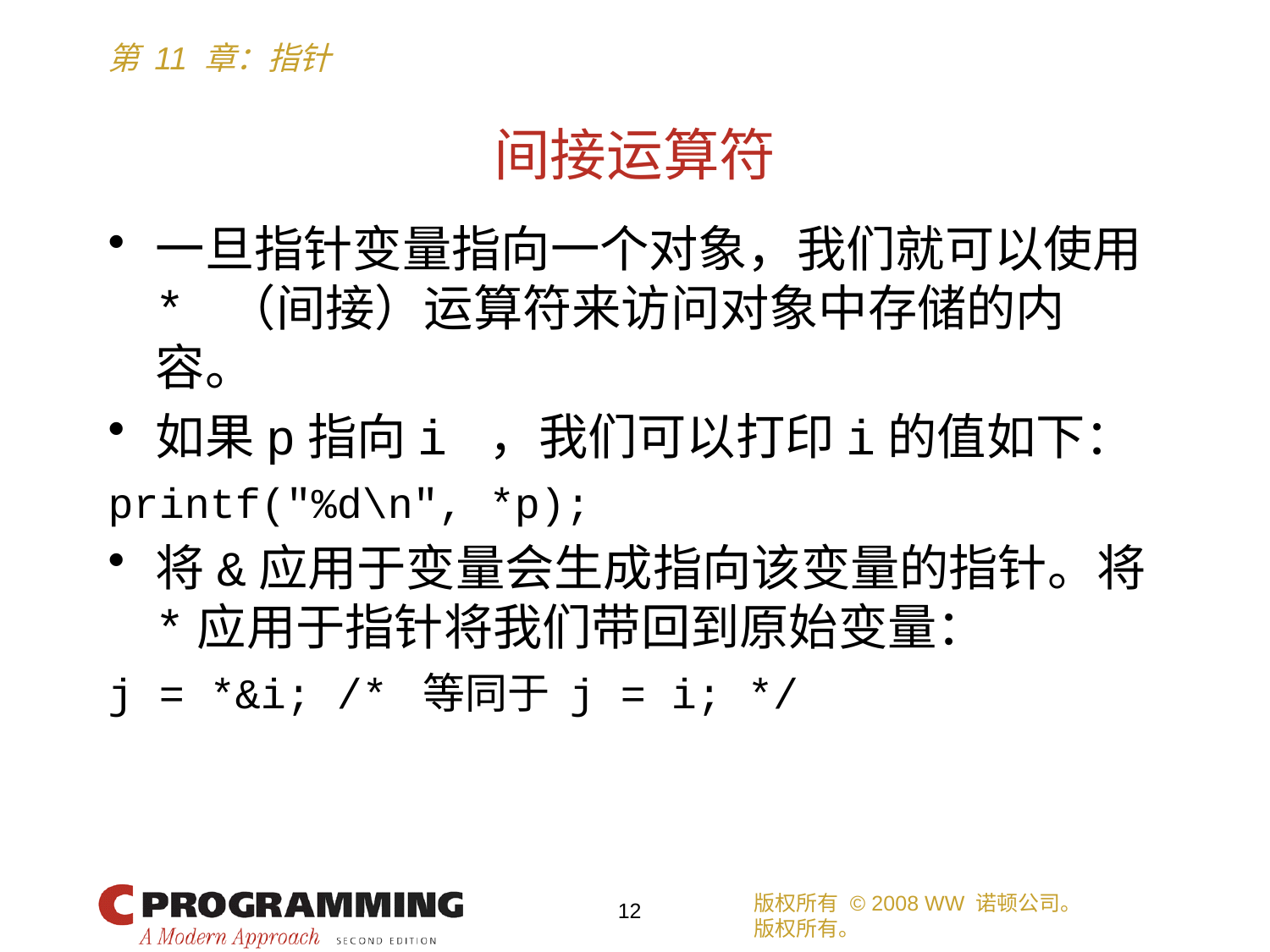

# 间接运算符
一旦指针变量指向一个对象，我们就可以使用* （间接）运算符来访问对象中存储的内容。
如果p指向i ，我们可以打印i的值如下：
printf("%d\n", *p);
将&应用于变量会生成指向该变量的指针。将*应用于指针将我们带回到原始变量：
j = *&i; /* 等同于 j = i; */
版权所有 © 2008 WW 诺顿公司。
版权所有。
12